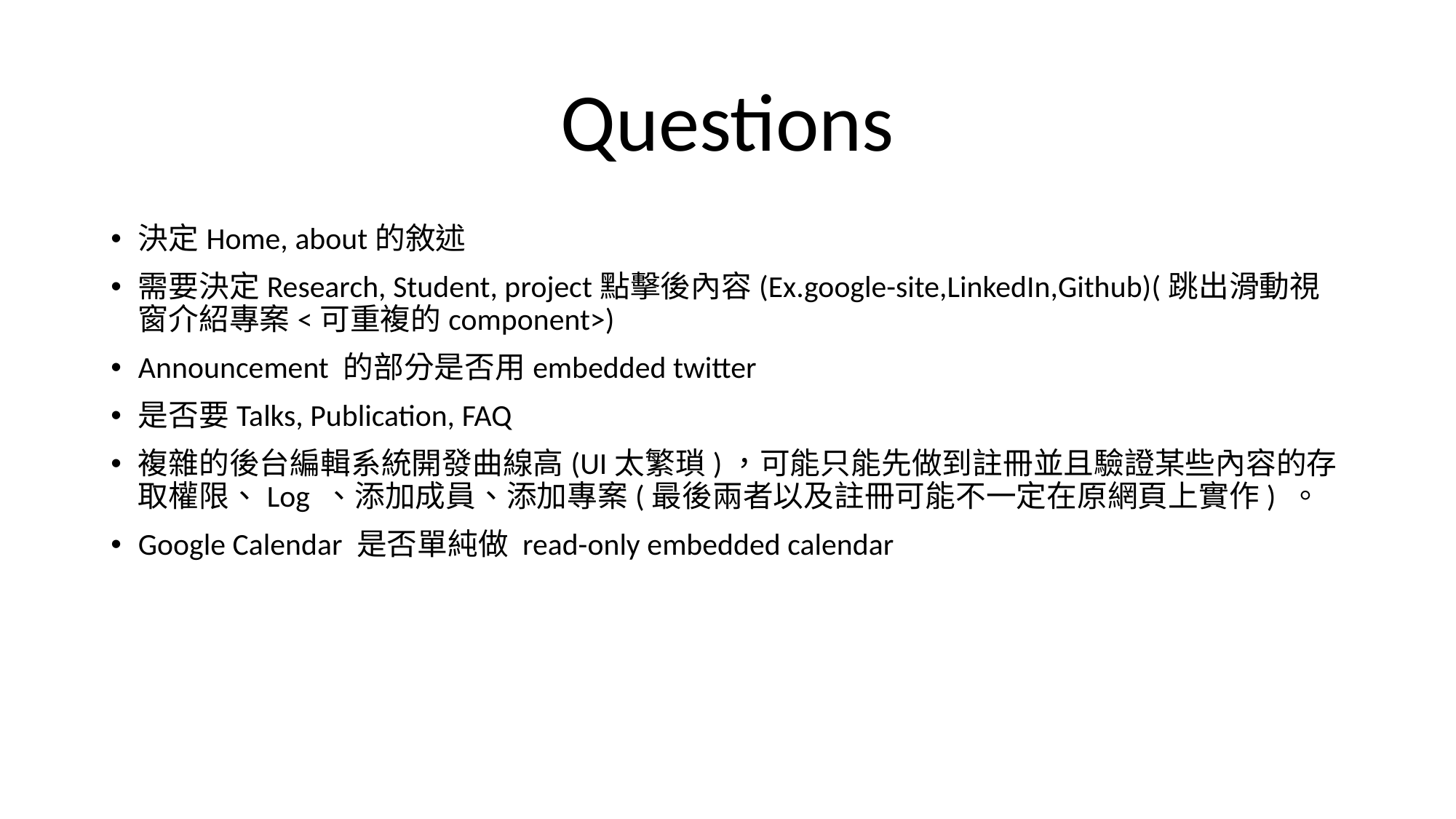

Questions
決定Home, about的敘述
需要決定Research, Student, project點擊後內容(Ex.google-site,LinkedIn,Github)(跳出滑動視窗介紹專案<可重複的component>)
Announcement 的部分是否用embedded twitter
是否要Talks, Publication, FAQ
複雜的後台編輯系統開發曲線高(UI太繁瑣)，可能只能先做到註冊並且驗證某些內容的存取權限、Log 、添加成員、添加專案(最後兩者以及註冊可能不一定在原網頁上實作) 。
Google Calendar 是否單純做 read-only embedded calendar